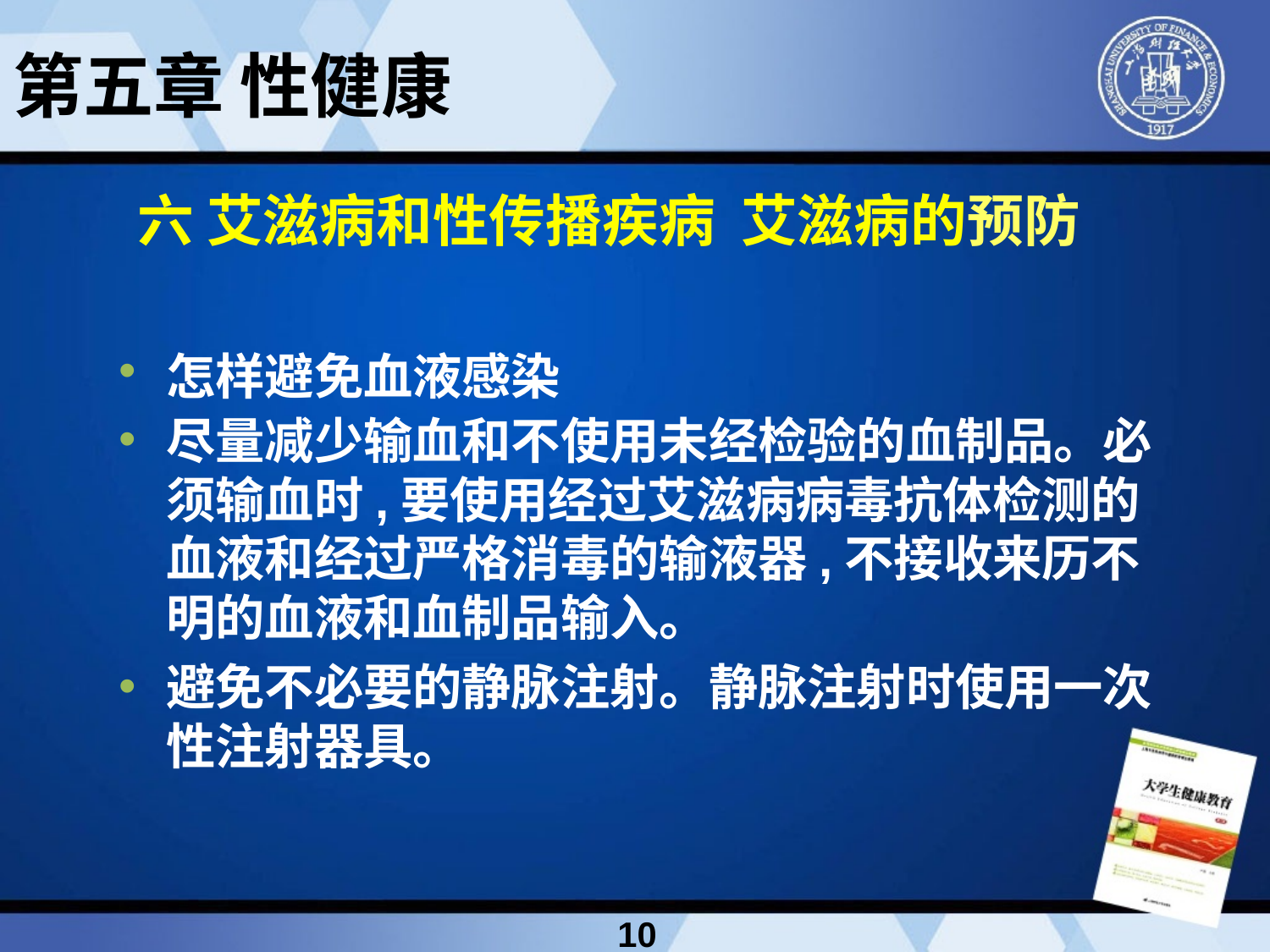

第五章 性健康
# 六 艾滋病和性传播疾病  艾滋病的预防

怎样避免血液感染
尽量减少输血和不使用未经检验的血制品。必须输血时,要使用经过艾滋病病毒抗体检测的血液和经过严格消毒的输液器,不接收来历不明的血液和血制品输入。
避免不必要的静脉注射。静脉注射时使用一次性注射器具。
10